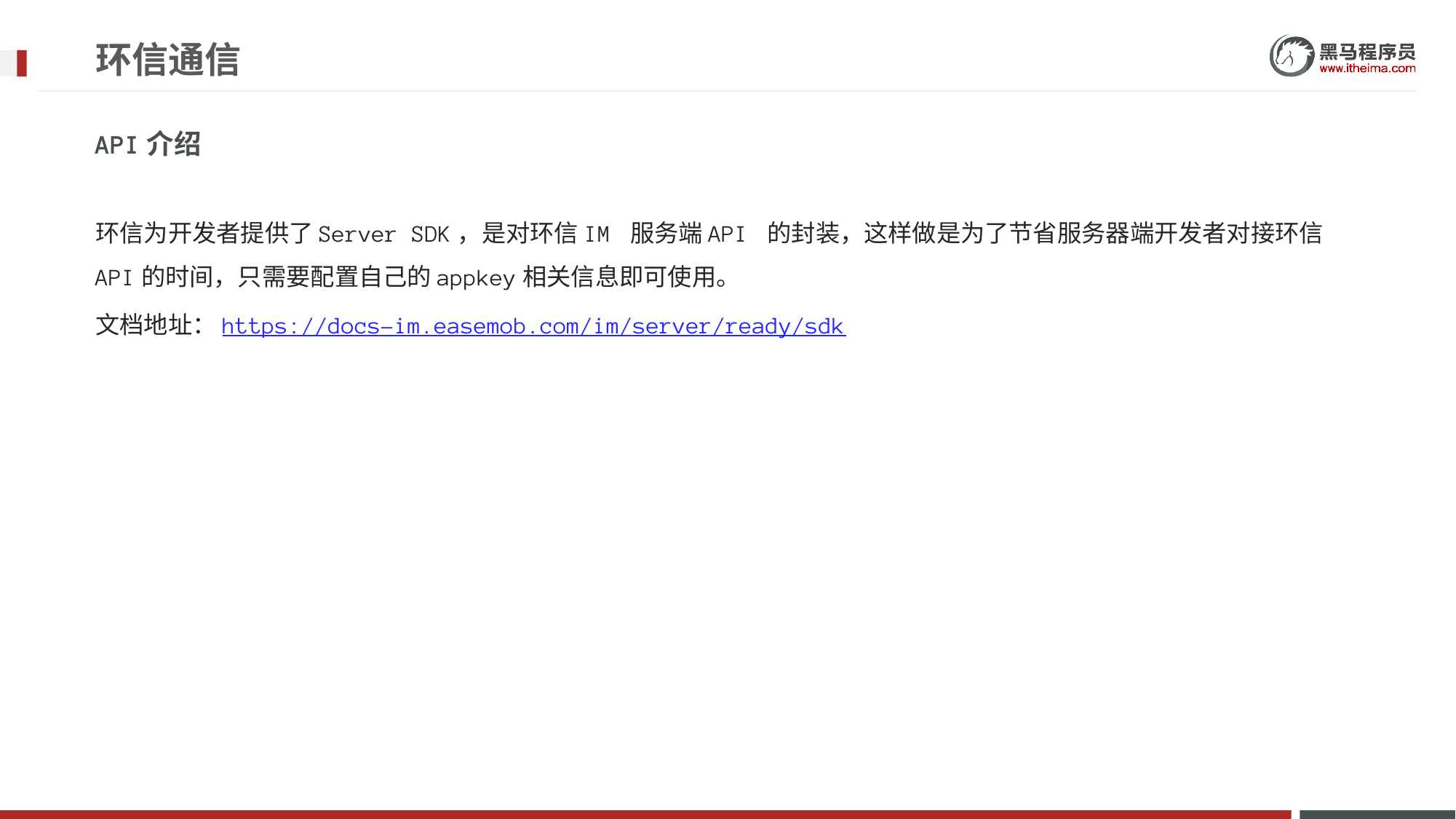

# 环信通信
API介绍
环信为开发者提供了Server SDK，是对环信IM 服务端API 的封装，这样做是为了节省服务器端开发者对接环信API的时间，只需要配置自己的appkey相关信息即可使用。
文档地址：https://docs-im.easemob.com/im/server/ready/sdk